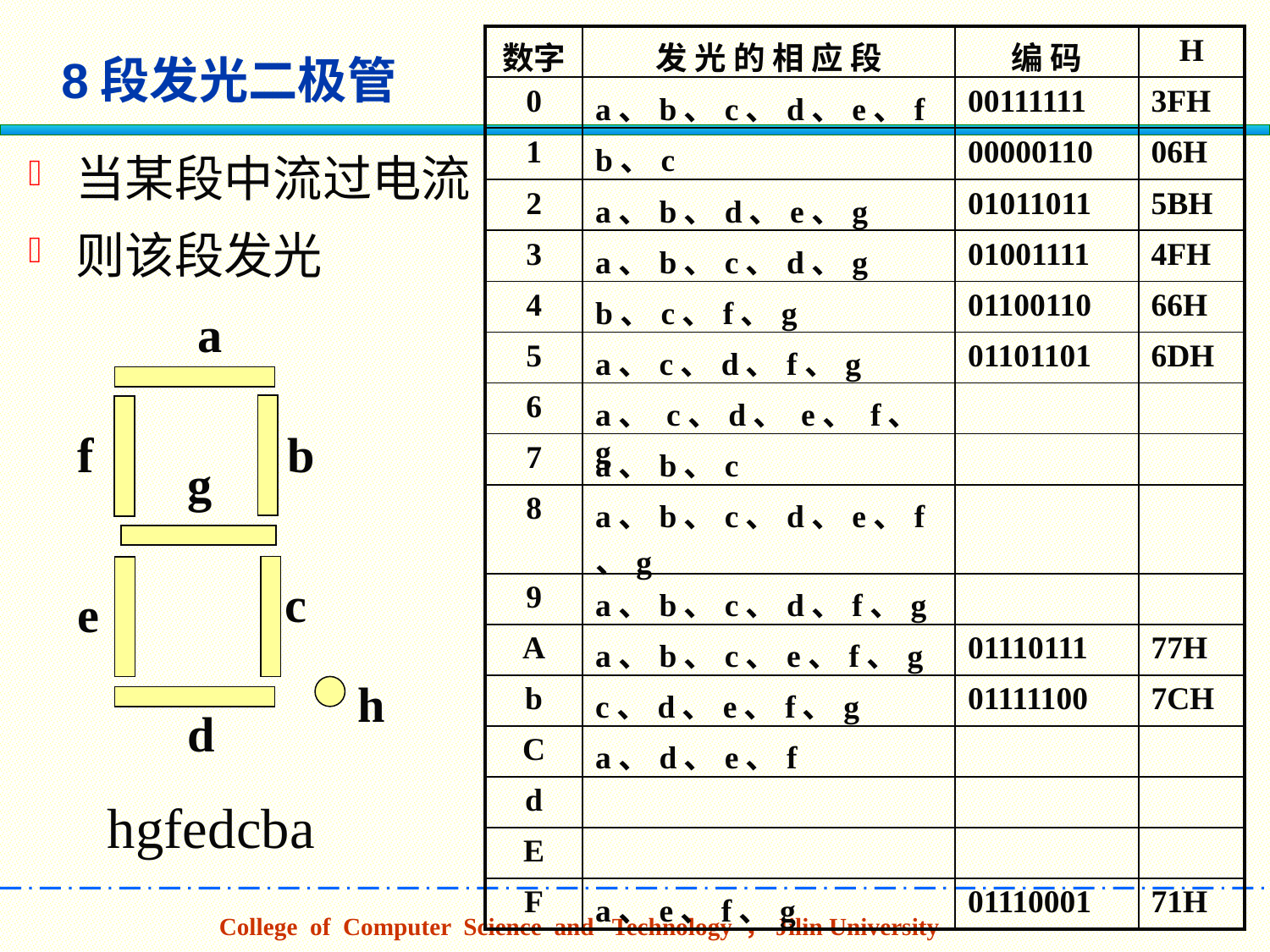

| 数字 | 发 光 的 相 应 段 | 编 码 | H |
| --- | --- | --- | --- |
| 0 | a、b、c、d、e、f | 00111111 | 3FH |
| 1 | b、c | 00000110 | 06H |
| 2 | a、b、d、e、g | 01011011 | 5BH |
| 3 | a、b、c、d、g | 01001111 | 4FH |
| 4 | b、c、f、g | 01100110 | 66H |
| 5 | a、c、d、f、g | 01101101 | 6DH |
| 6 | a、 c、d、 e、 f、g |  |  |
| 7 | a、b、c |  |  |
| 8 | a、b、c、d、e、f、g |  |  |
| 9 | a、b、c、d、f、g |  |  |
| A | a、b、c、e、f、g | 01110111 | 77H |
| b | c、d、e、f、g | 01111100 | 7CH |
| C | a、d、e、f |  |  |
| d |  |  |  |
| E |  |  |  |
| F | a、e、f、g | 01110001 | 71H |
# 8段发光二极管
当某段中流过电流
则该段发光
a

f
b
g

c
e
h

d
hgfedcba